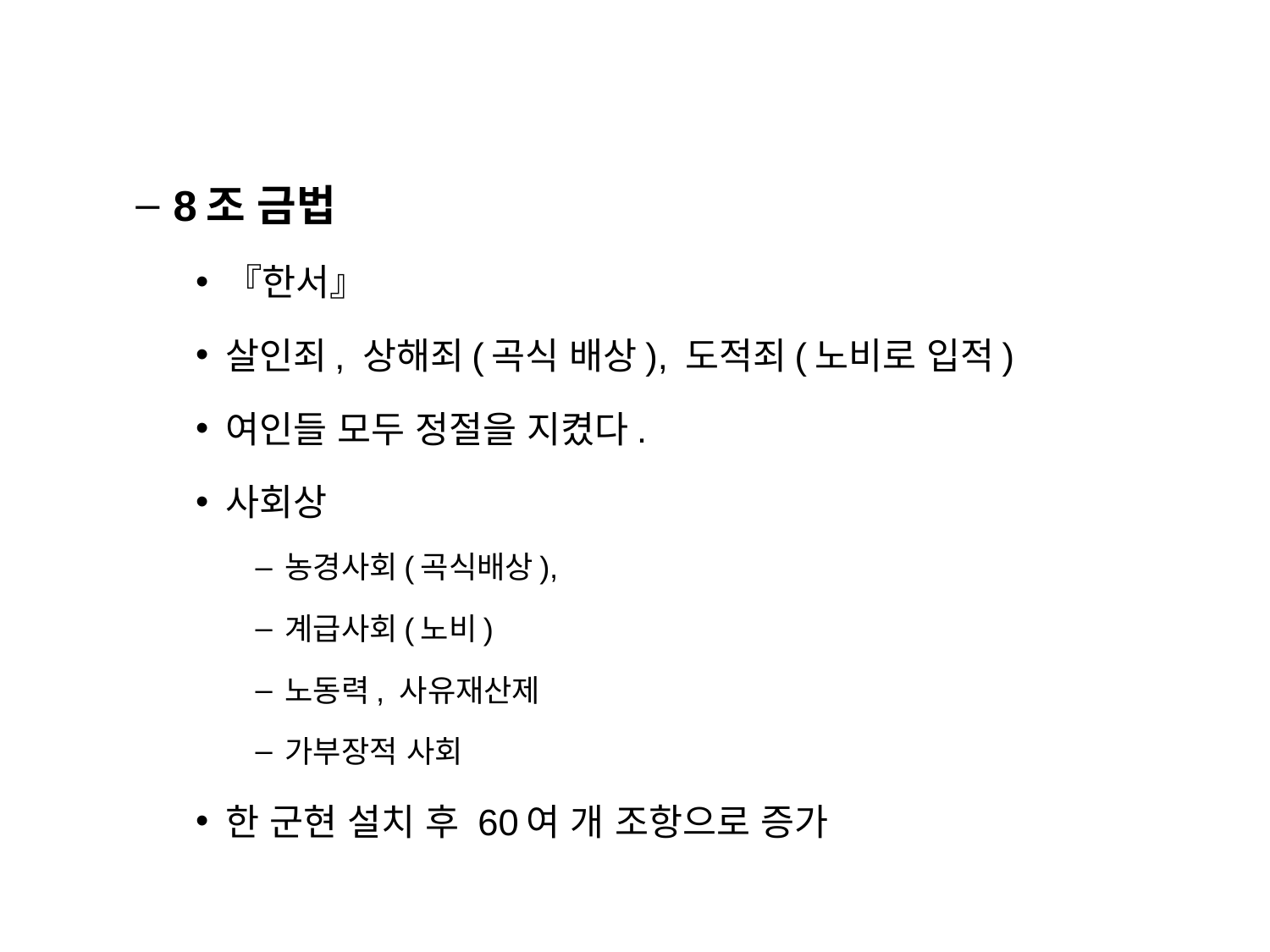

8조 금법
『한서』
살인죄, 상해죄(곡식 배상), 도적죄(노비로 입적)
여인들 모두 정절을 지켰다.
사회상
농경사회(곡식배상),
계급사회(노비)
노동력, 사유재산제
가부장적 사회
한 군현 설치 후 60여 개 조항으로 증가